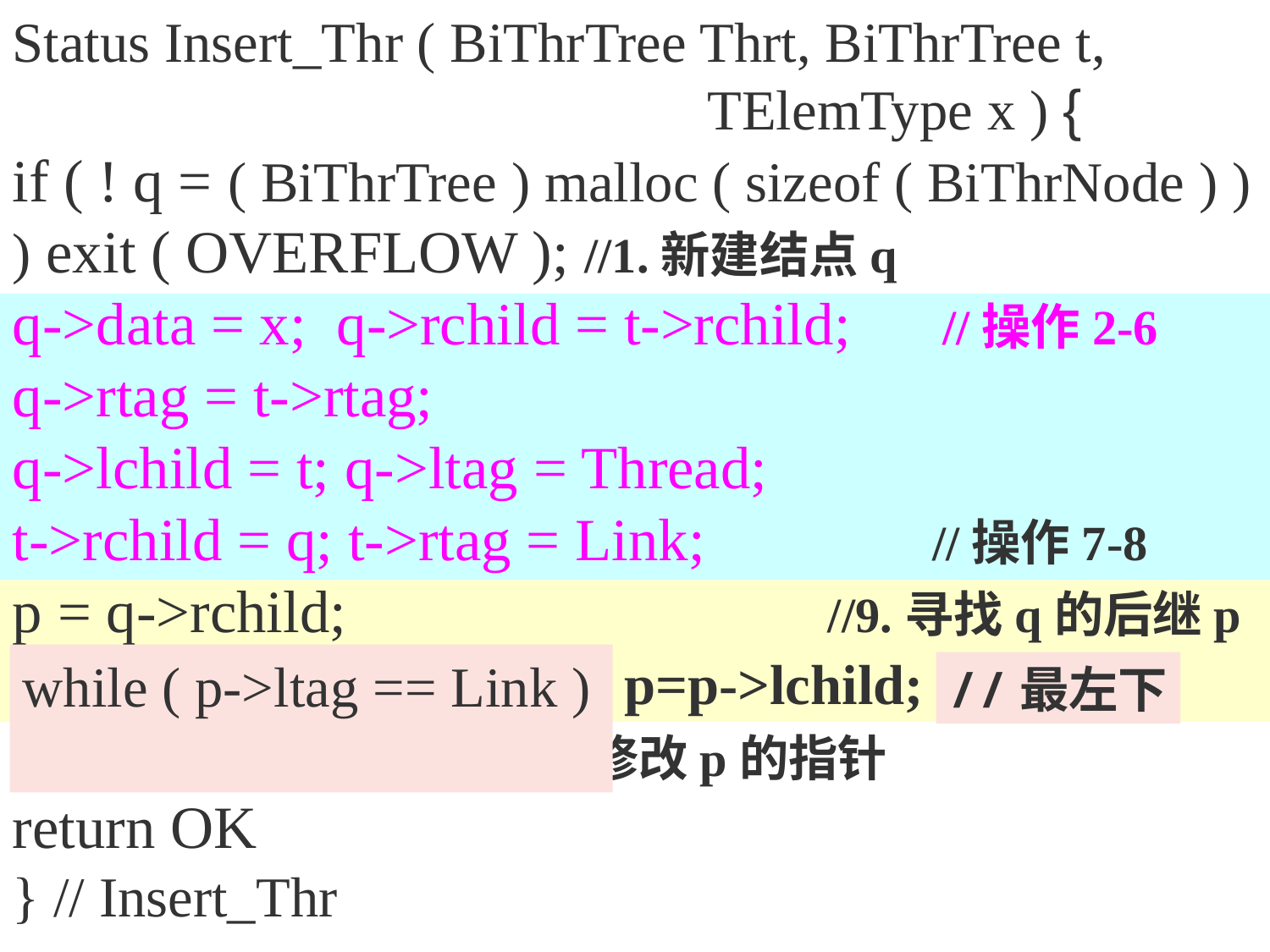

Status Insert_Thr ( BiThrTree Thrt, BiThrTree t,
                                                 TElemType x ) {
if ( ! q = ( BiThrTree ) malloc ( sizeof ( BiThrNode ) ) ) exit ( OVERFLOW ); //1.新建结点q
q->data = x;  q->rchild = t->rchild;      //操作2-6
q->rtag = t->rtag;
q->lchild = t; q->ltag = Thread;
t->rchild = q; t->rtag = Link;               //操作7-8
p = q->rchild;                                //9.寻找q的后继p
if (   p->ltag == Link   )   p=p->lchild;
p->lchild = q;        // 10.修改p的指针
return OK
} // Insert_Thr

while ( p->ltag == Link )
//最左下